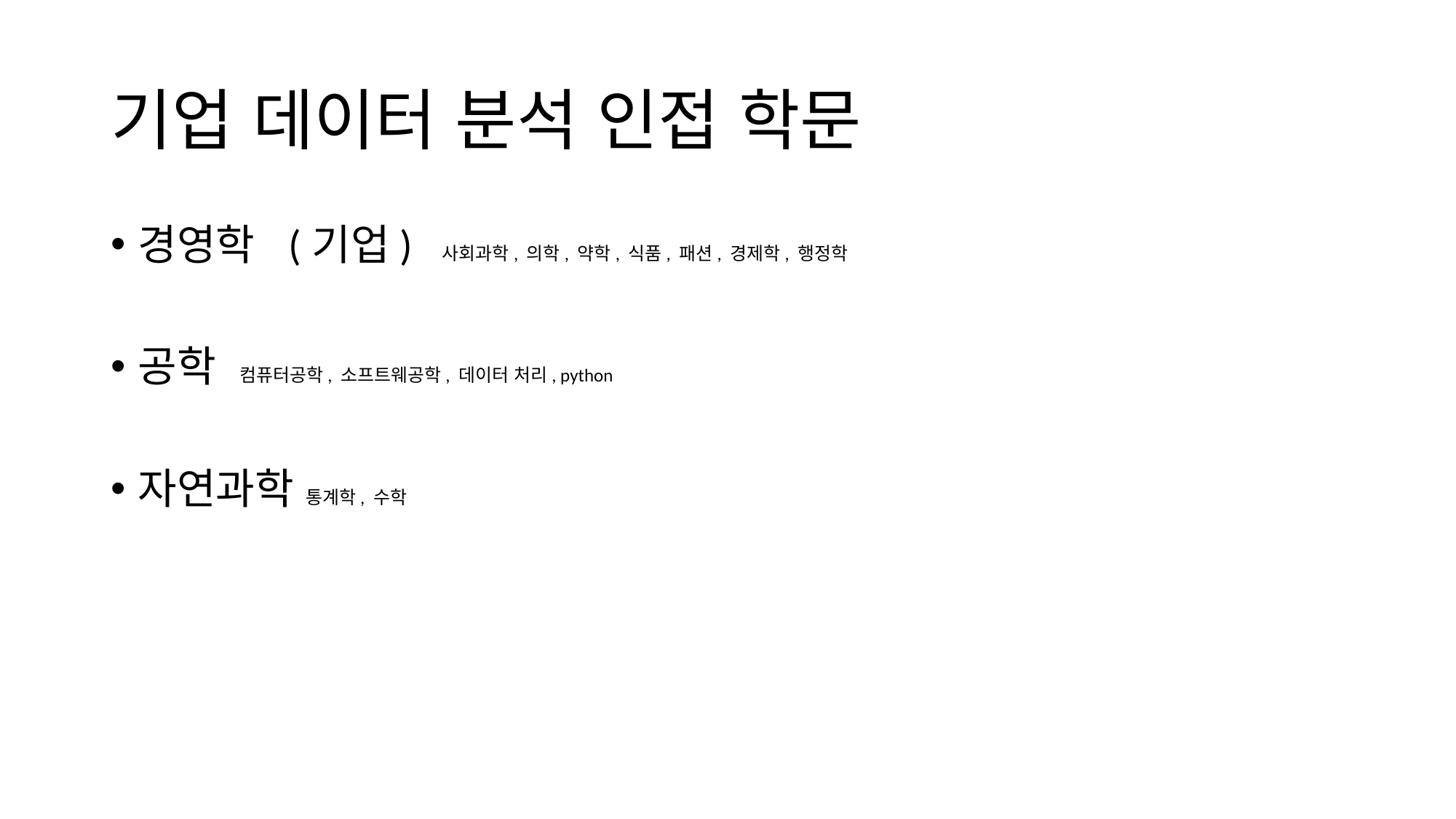

# 기업 데이터 분석 인접 학문
경영학  (기업)  사회과학, 의학, 약학, 식품, 패션, 경제학, 행정학

공학  컴퓨터공학, 소프트웨공학, 데이터 처리, python

자연과학 통계학, 수학